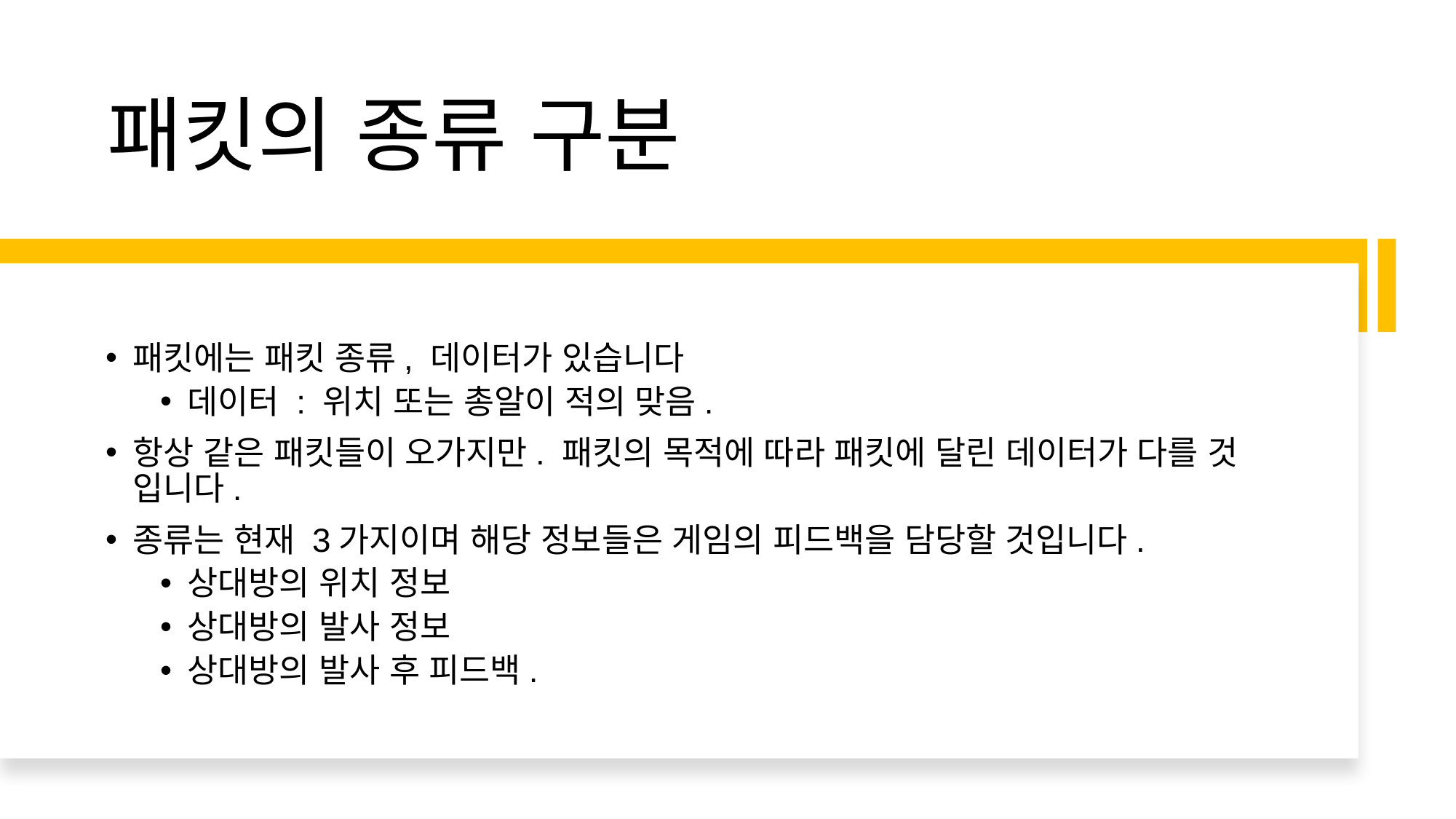

# 패킷의 종류 구분

패킷에는 패킷 종류, 데이터가 있습니다
데이터 : 위치 또는 총알이 적의 맞음.
항상 같은 패킷들이 오가지만. 패킷의 목적에 따라 패킷에 달린 데이터가 다를 것 입니다.
종류는 현재 3가지이며 해당 정보들은 게임의 피드백을 담당할 것입니다.
상대방의 위치 정보
상대방의 발사 정보
상대방의 발사 후 피드백.